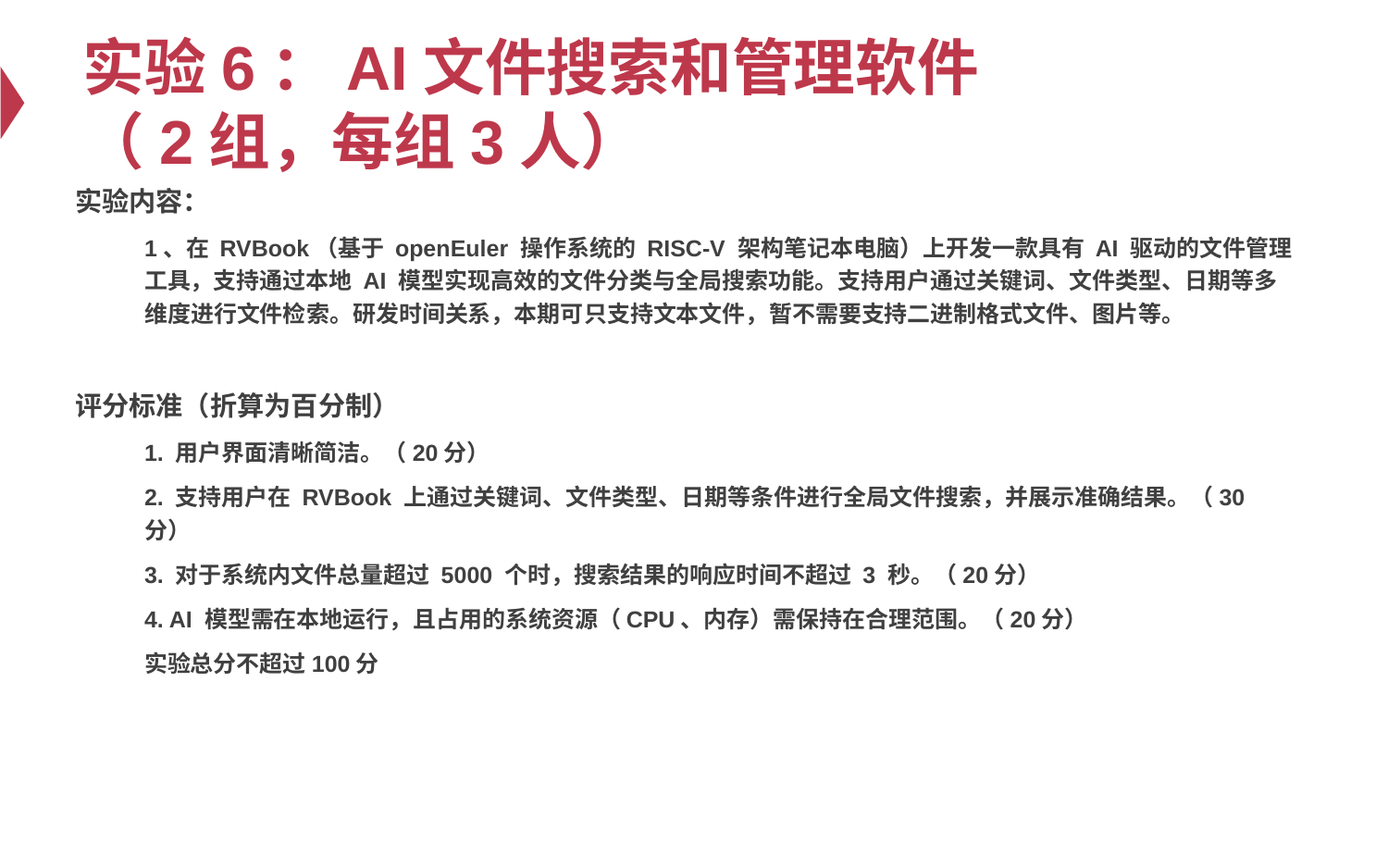

# 实验6：AI文件搜索和管理软件 （2组，每组3人）
实验内容：
1、在 RVBook（基于 openEuler 操作系统的 RISC-V 架构笔记本电脑）上开发一款具有 AI 驱动的文件管理工具，支持通过本地 AI 模型实现高效的文件分类与全局搜索功能。支持用户通过关键词、文件类型、日期等多维度进行文件检索。研发时间关系，本期可只支持文本文件，暂不需要支持二进制格式文件、图片等。

评分标准（折算为百分制）
1. 用户界面清晰简洁。（20分）
2. 支持用户在 RVBook 上通过关键词、文件类型、日期等条件进行全局文件搜索，并展示准确结果。（30分）
3. 对于系统内文件总量超过 5000 个时，搜索结果的响应时间不超过 3 秒。（20分）
4. AI 模型需在本地运行，且占用的系统资源（CPU、内存）需保持在合理范围。（20分）
实验总分不超过100分